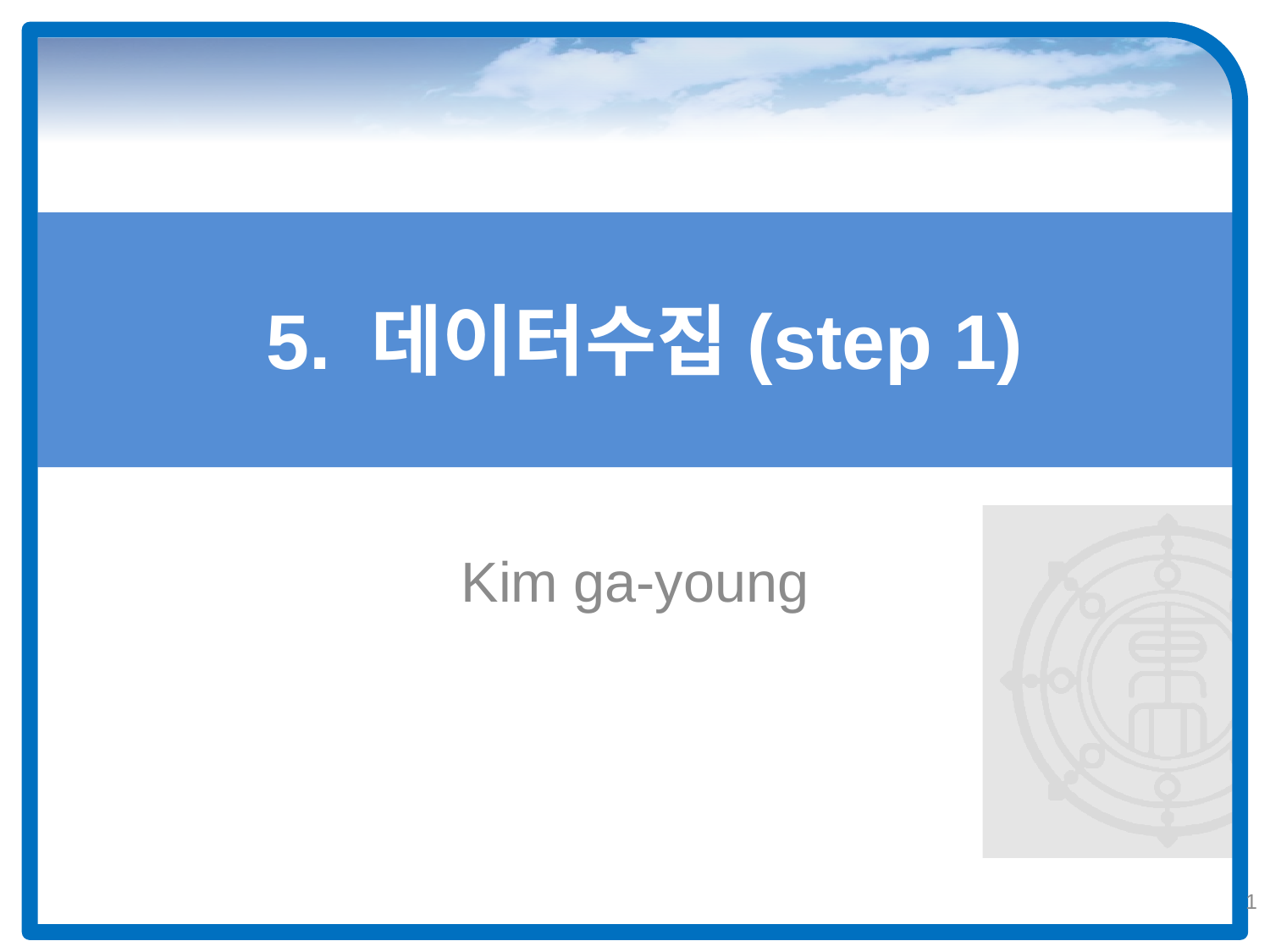

# 5. 데이터수집(step 1)
Kim ga-young
1